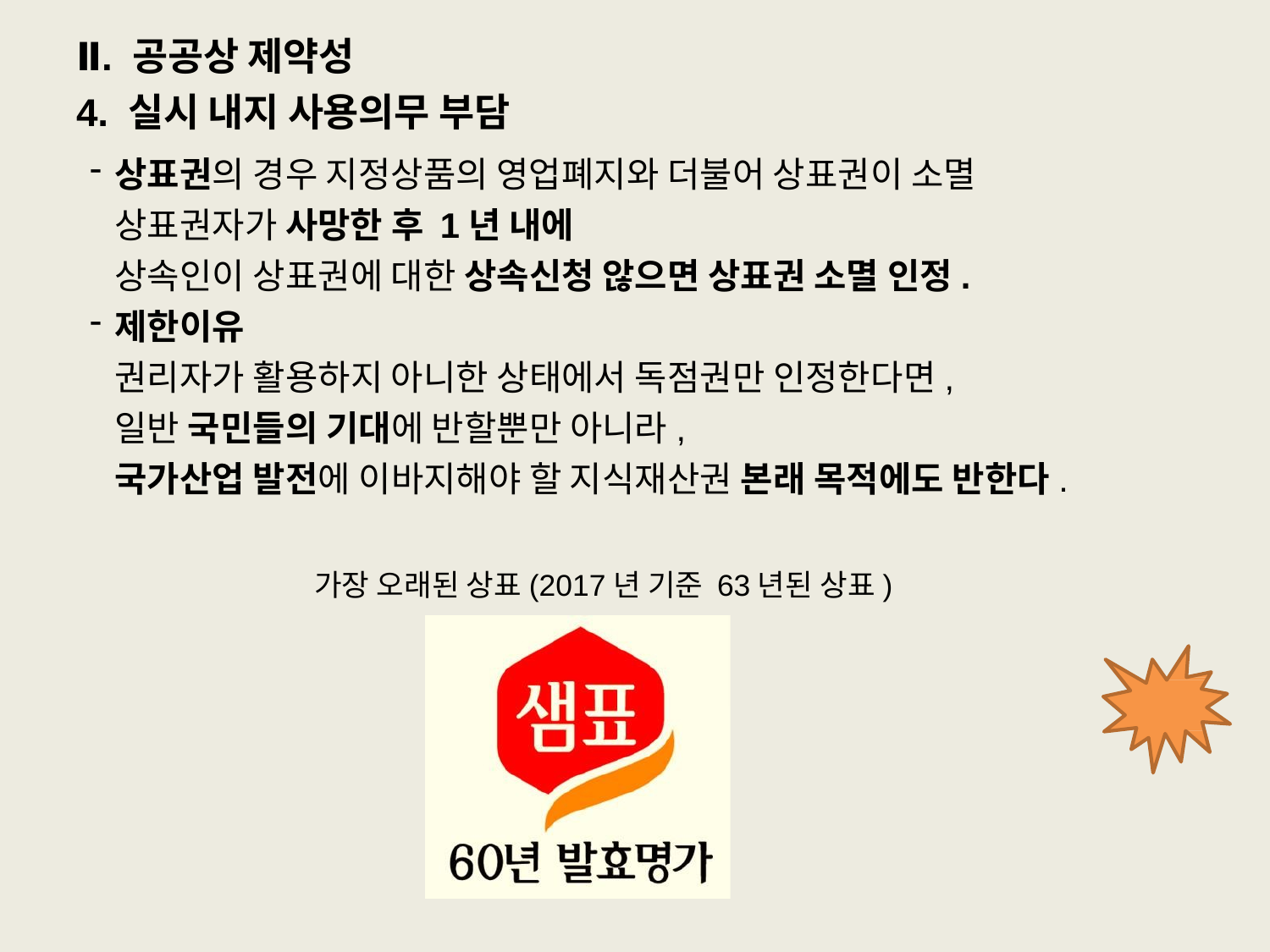

# Ⅱ. 공공상 제약성
4. 실시 내지 사용의무 부담
상표권의 경우 지정상품의 영업폐지와 더불어 상표권이 소멸  상표권자가 사망한 후 1년 내에
상속인이 상표권에 대한 상속신청 않으면 상표권 소멸 인정.
제한이유
권리자가 활용하지 아니한 상태에서 독점권만 인정한다면,
일반 국민들의 기대에 반할뿐만 아니라,
국가산업 발전에 이바지해야 할 지식재산권 본래 목적에도 반한다.

가장 오래된 상표(2017년 기준 63년된 상표)